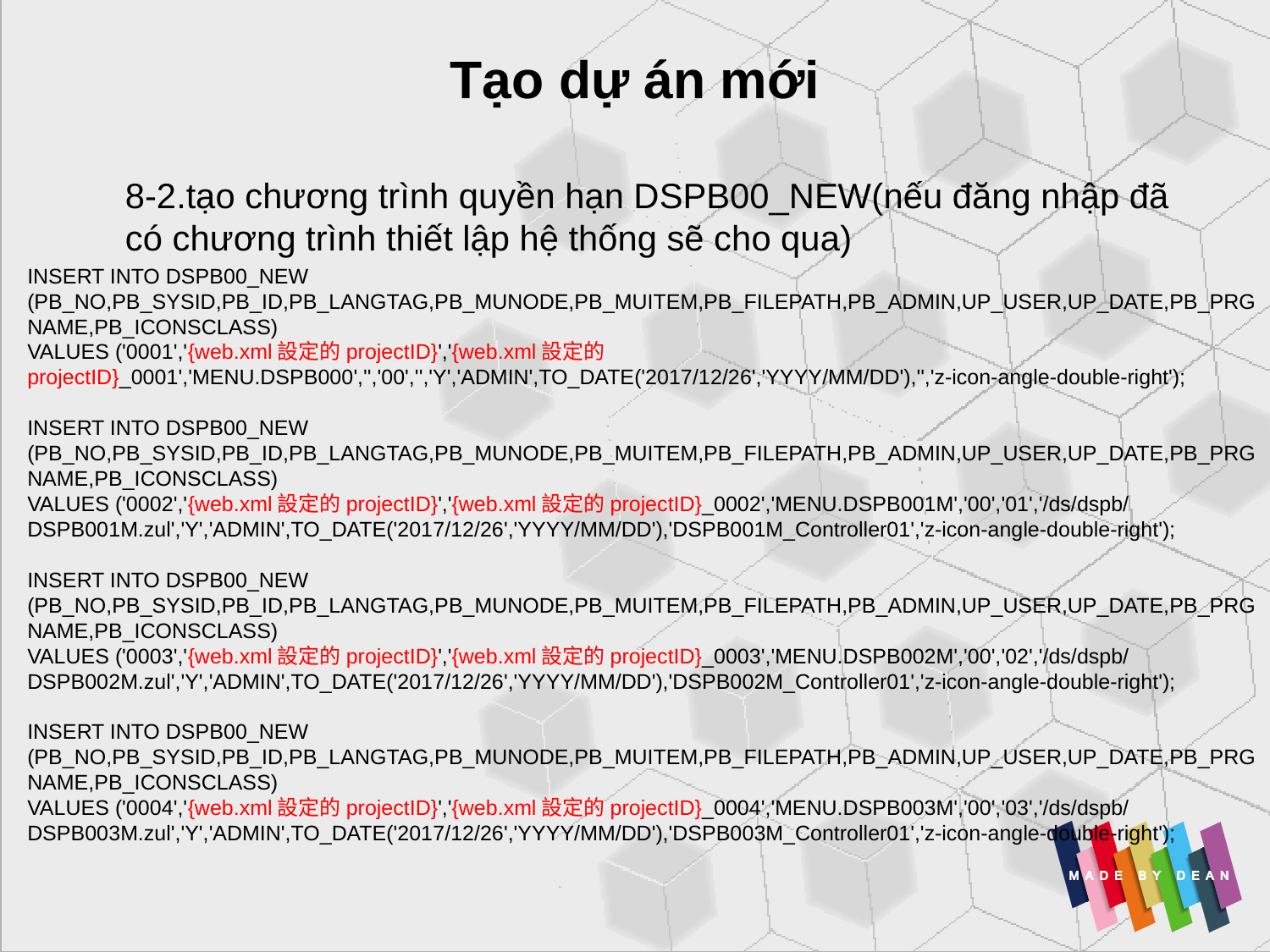

# Tạo dự án mới
8-2.tạo chương trình quyền hạn DSPB00_NEW(nếu đăng nhập đã có chương trình thiết lập hệ thống sẽ cho qua)
INSERT INTO DSPB00_NEW (PB_NO,PB_SYSID,PB_ID,PB_LANGTAG,PB_MUNODE,PB_MUITEM,PB_FILEPATH,PB_ADMIN,UP_USER,UP_DATE,PB_PRGNAME,PB_ICONSCLASS)
VALUES ('0001','{web.xml設定的projectID}','{web.xml設定的projectID}_0001','MENU.DSPB000','','00','','Y','ADMIN',TO_DATE('2017/12/26','YYYY/MM/DD'),'','z-icon-angle-double-right');

INSERT INTO DSPB00_NEW (PB_NO,PB_SYSID,PB_ID,PB_LANGTAG,PB_MUNODE,PB_MUITEM,PB_FILEPATH,PB_ADMIN,UP_USER,UP_DATE,PB_PRGNAME,PB_ICONSCLASS)
VALUES ('0002','{web.xml設定的projectID}','{web.xml設定的projectID}_0002','MENU.DSPB001M','00','01','/ds/dspb/DSPB001M.zul','Y','ADMIN',TO_DATE('2017/12/26','YYYY/MM/DD'),'DSPB001M_Controller01','z-icon-angle-double-right');

INSERT INTO DSPB00_NEW (PB_NO,PB_SYSID,PB_ID,PB_LANGTAG,PB_MUNODE,PB_MUITEM,PB_FILEPATH,PB_ADMIN,UP_USER,UP_DATE,PB_PRGNAME,PB_ICONSCLASS)
VALUES ('0003','{web.xml設定的projectID}','{web.xml設定的projectID}_0003','MENU.DSPB002M','00','02','/ds/dspb/DSPB002M.zul','Y','ADMIN',TO_DATE('2017/12/26','YYYY/MM/DD'),'DSPB002M_Controller01','z-icon-angle-double-right');

INSERT INTO DSPB00_NEW (PB_NO,PB_SYSID,PB_ID,PB_LANGTAG,PB_MUNODE,PB_MUITEM,PB_FILEPATH,PB_ADMIN,UP_USER,UP_DATE,PB_PRGNAME,PB_ICONSCLASS)
VALUES ('0004','{web.xml設定的projectID}','{web.xml設定的projectID}_0004','MENU.DSPB003M','00','03','/ds/dspb/DSPB003M.zul','Y','ADMIN',TO_DATE('2017/12/26','YYYY/MM/DD'),'DSPB003M_Controller01','z-icon-angle-double-right');